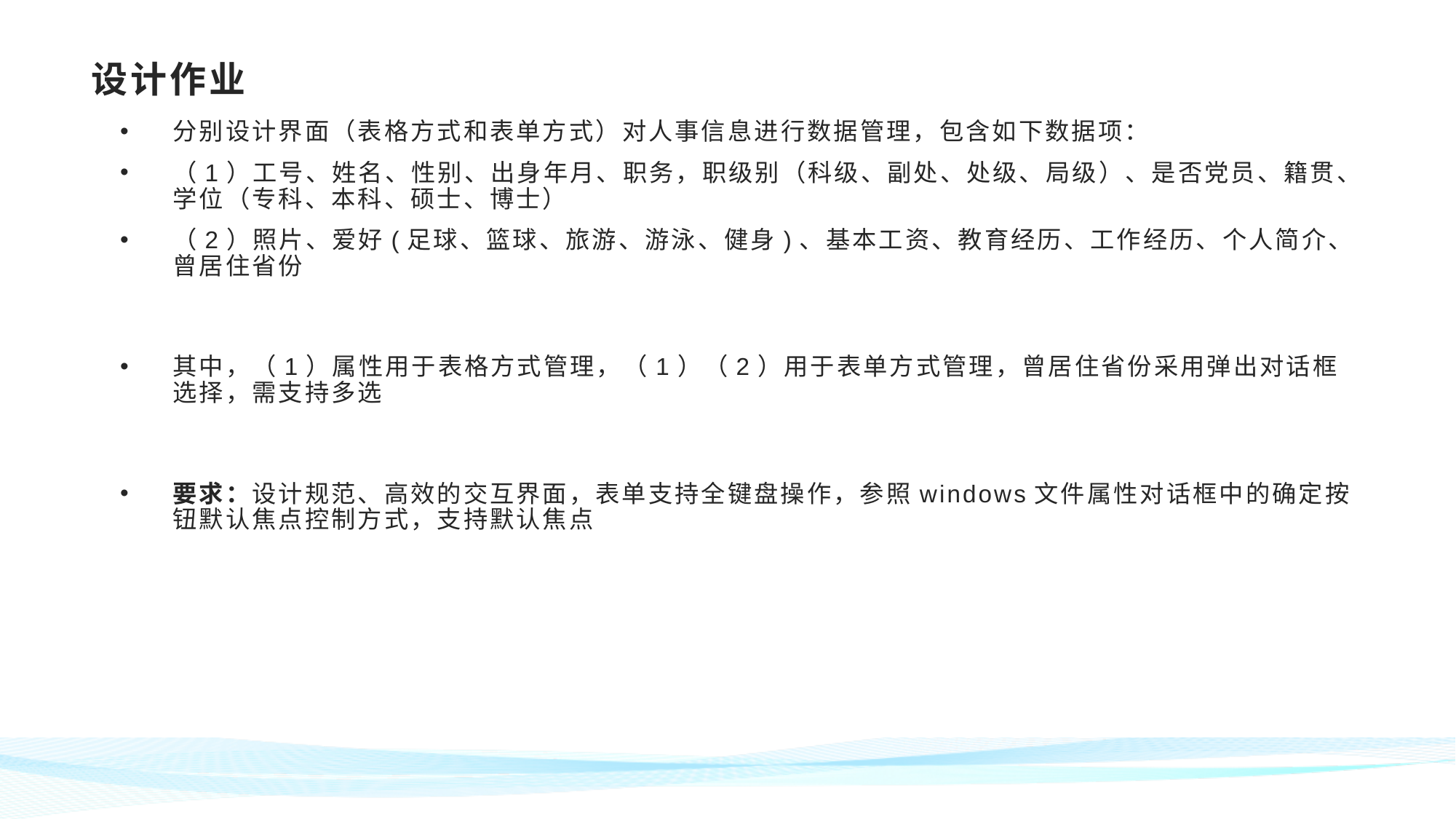

# 设计作业
分别设计界面（表格方式和表单方式）对人事信息进行数据管理，包含如下数据项：
（1）工号、姓名、性别、出身年月、职务，职级别（科级、副处、处级、局级）、是否党员、籍贯、学位（专科、本科、硕士、博士）
（2）照片、爱好(足球、篮球、旅游、游泳、健身)、基本工资、教育经历、工作经历、个人简介、曾居住省份

其中，（1）属性用于表格方式管理，（1）（2）用于表单方式管理，曾居住省份采用弹出对话框选择，需支持多选

要求：设计规范、高效的交互界面，表单支持全键盘操作，参照windows文件属性对话框中的确定按钮默认焦点控制方式，支持默认焦点